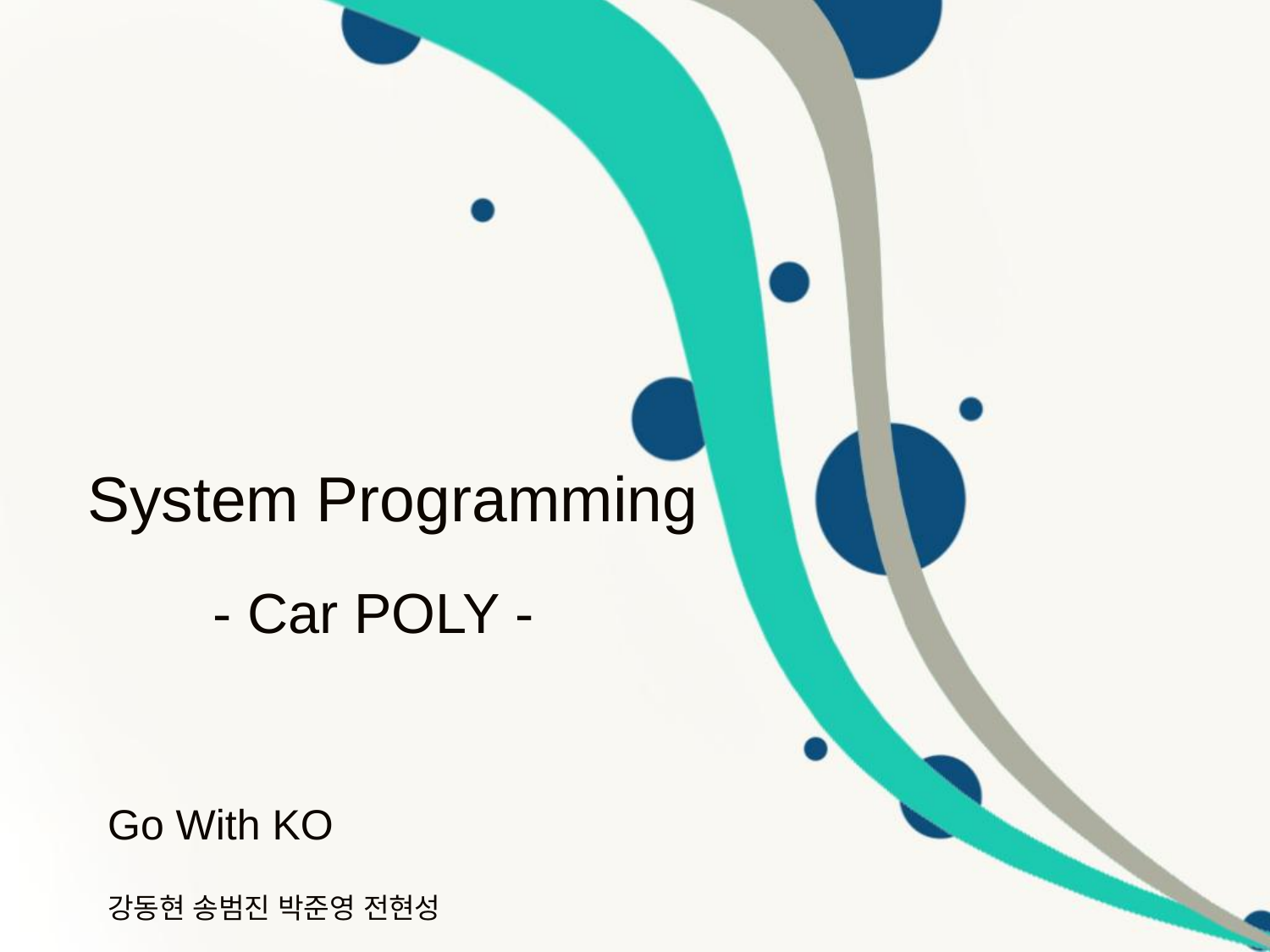

# System Programming
 - Car POLY -
Go With KO

강동현 송범진 박준영 전현성